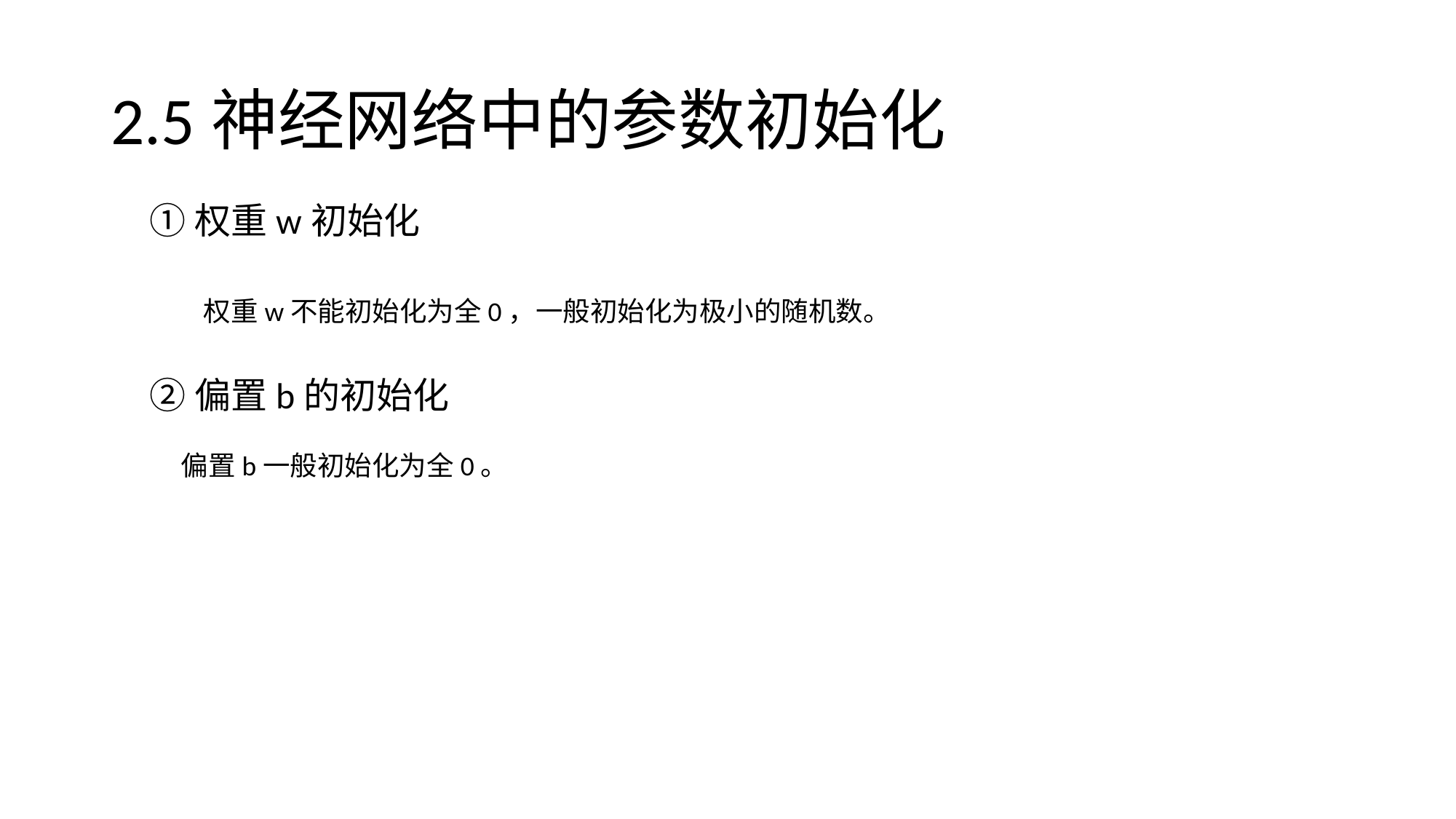

# 2.5神经网络中的参数初始化
①权重w初始化

      权重w不能初始化为全0，一般初始化为极小的随机数。

②偏置b的初始化

    偏置b一般初始化为全0。